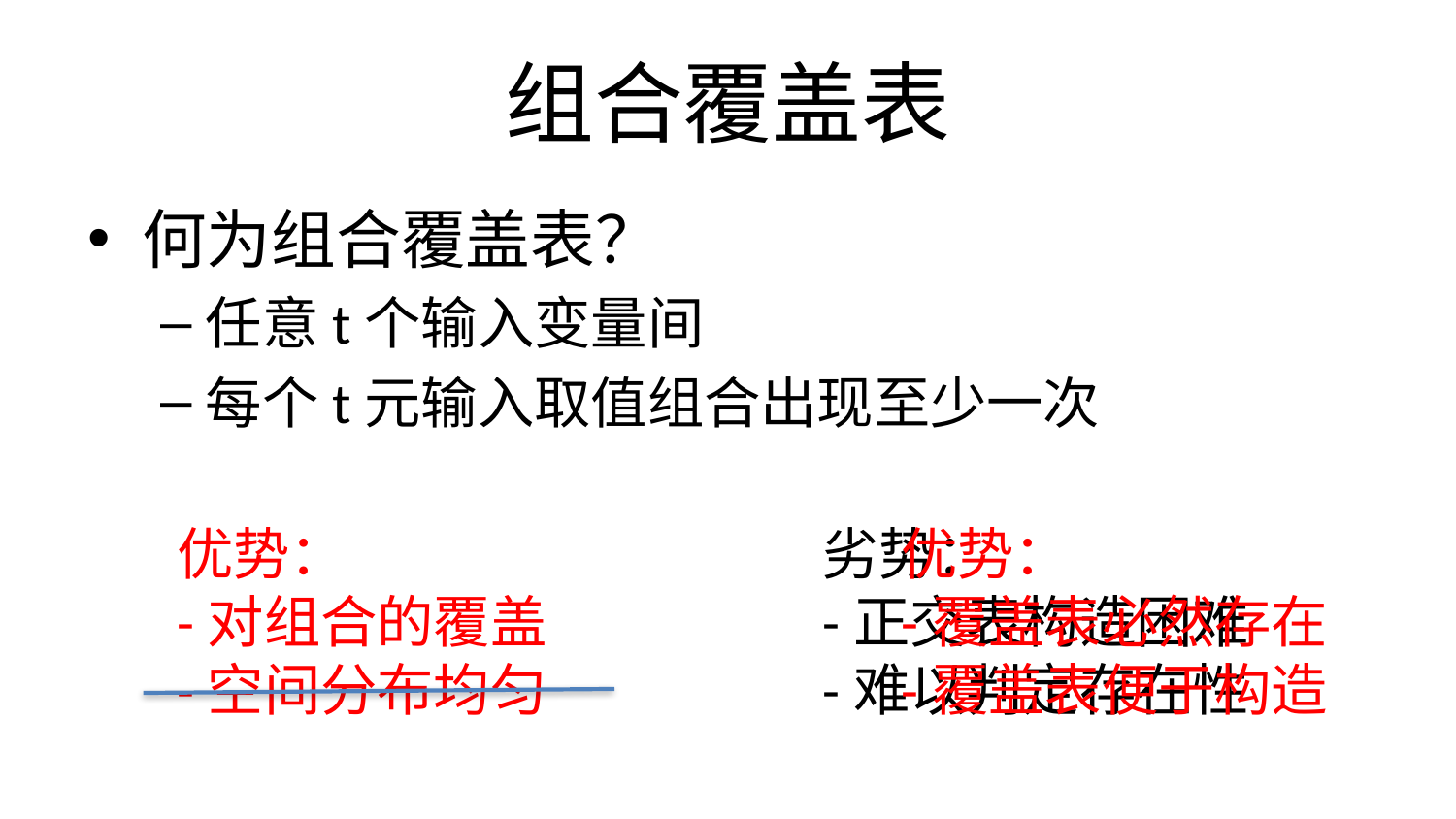

# 组合覆盖表
何为组合覆盖表？
任意t个输入变量间
每个t元输入取值组合出现至少一次
优势：
-对组合的覆盖
-空间分布均匀
劣势：
-正交表构造困难
-难以判定存在性
优势：
-覆盖表必然存在
-覆盖表便于构造